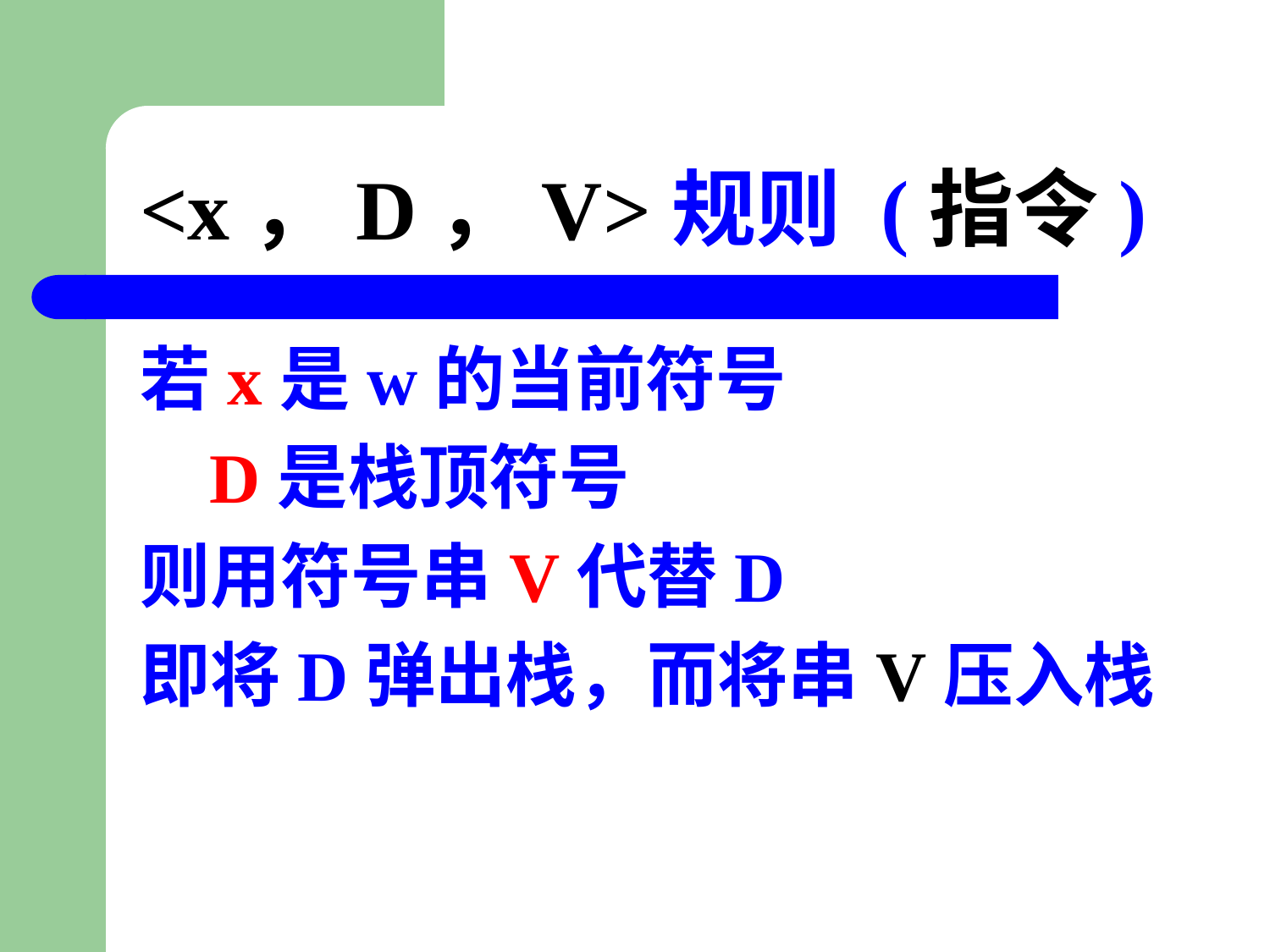

# <x，D，V>规则 (指令)
若x是w的当前符号
    D是栈顶符号
则用符号串V代替D
即将D弹出栈，而将串V压入栈